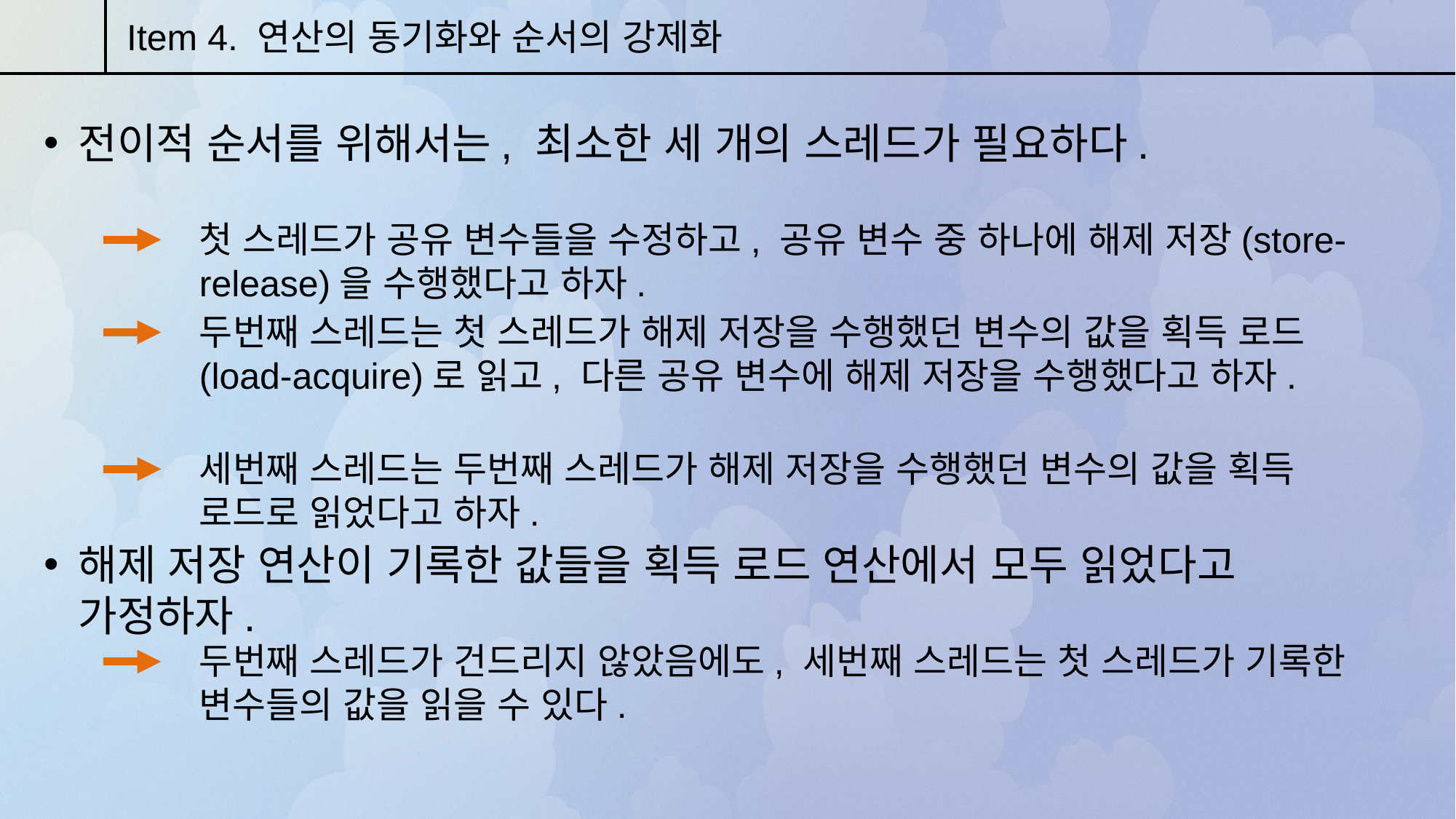

Item 4. 연산의 동기화와 순서의 강제화
전이적 순서를 위해서는, 최소한 세 개의 스레드가 필요하다.
첫 스레드가 공유 변수들을 수정하고, 공유 변수 중 하나에 해제 저장(store-release)을 수행했다고 하자.
두번째 스레드는 첫 스레드가 해제 저장을 수행했던 변수의 값을 획득 로드(load-acquire)로 읽고, 다른 공유 변수에 해제 저장을 수행했다고 하자.
세번째 스레드는 두번째 스레드가 해제 저장을 수행했던 변수의 값을 획득 로드로 읽었다고 하자.
해제 저장 연산이 기록한 값들을 획득 로드 연산에서 모두 읽었다고 가정하자.
두번째 스레드가 건드리지 않았음에도, 세번째 스레드는 첫 스레드가 기록한 변수들의 값을 읽을 수 있다.